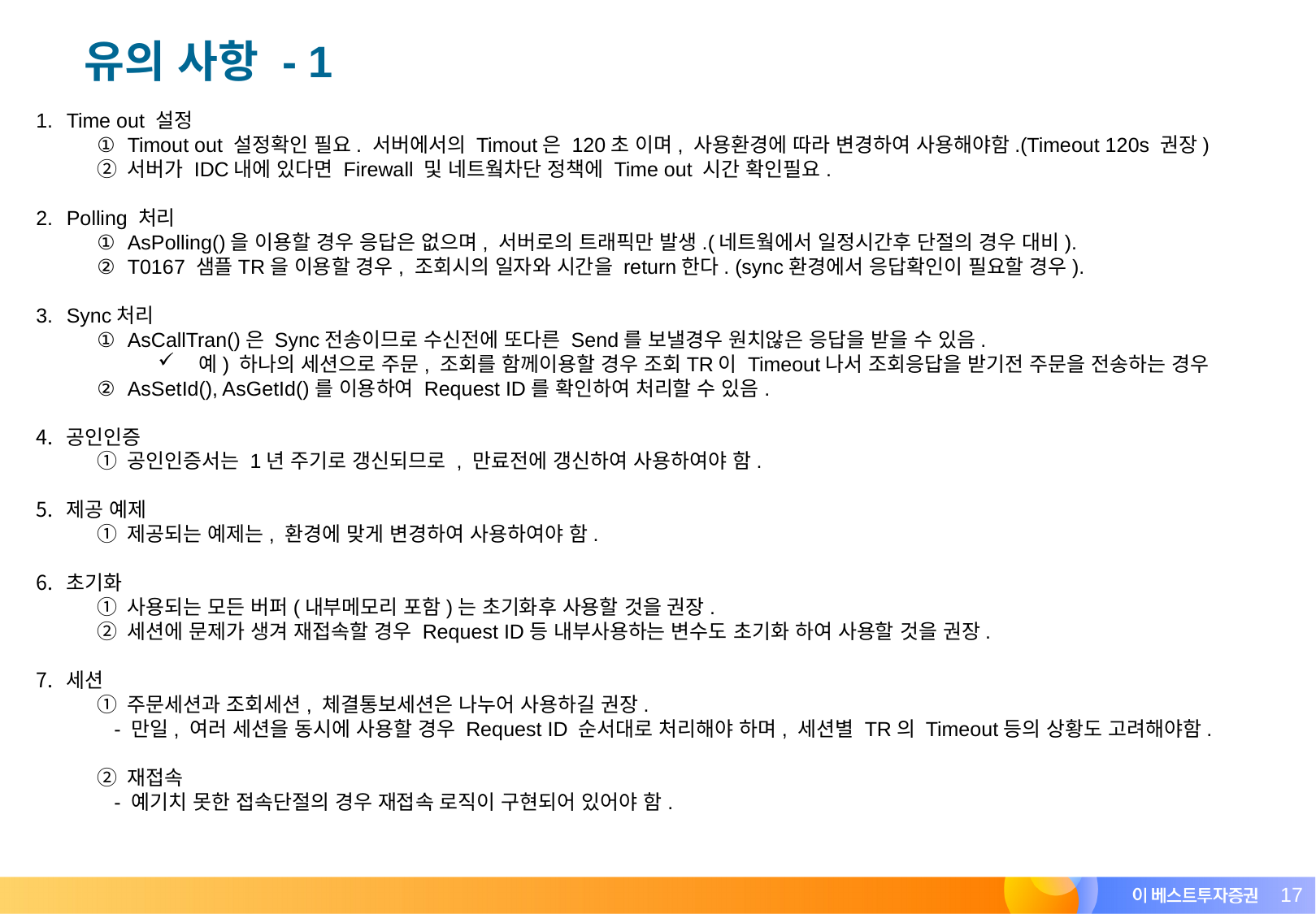

# 유의 사항 - 1
Time out 설정
Timout out 설정확인 필요. 서버에서의 Timout은 120초 이며, 사용환경에 따라 변경하여 사용해야함.(Timeout 120s 권장)
서버가 IDC내에 있다면 Firewall 및 네트웤차단 정책에 Time out 시간 확인필요.

Polling 처리
AsPolling()을 이용할 경우 응답은 없으며, 서버로의 트래픽만 발생.(네트웤에서 일정시간후 단절의 경우 대비).
T0167 샘플TR을 이용할 경우, 조회시의 일자와 시간을 return한다. (sync환경에서 응답확인이 필요할 경우).

Sync처리
AsCallTran()은 Sync전송이므로 수신전에 또다른 Send를 보낼경우 원치않은 응답을 받을 수 있음.
 예) 하나의 세션으로 주문, 조회를 함께이용할 경우 조회TR이 Timeout나서 조회응답을 받기전 주문을 전송하는 경우
AsSetId(), AsGetId()를 이용하여 Request ID를 확인하여 처리할 수 있음.

공인인증
공인인증서는 1년 주기로 갱신되므로 , 만료전에 갱신하여 사용하여야 함.

제공 예제
제공되는 예제는, 환경에 맞게 변경하여 사용하여야 함.

초기화
사용되는 모든 버퍼(내부메모리 포함)는 초기화후 사용할 것을 권장.
세션에 문제가 생겨 재접속할 경우 Request ID등 내부사용하는 변수도 초기화 하여 사용할 것을 권장.

세션
주문세션과 조회세션, 체결통보세션은 나누어 사용하길 권장.
   - 만일, 여러 세션을 동시에 사용할 경우 Request ID 순서대로 처리해야 하며, 세션별 TR의 Timeout등의 상황도 고려해야함.

재접속
   - 예기치 못한 접속단절의 경우 재접속 로직이 구현되어 있어야 함.
17